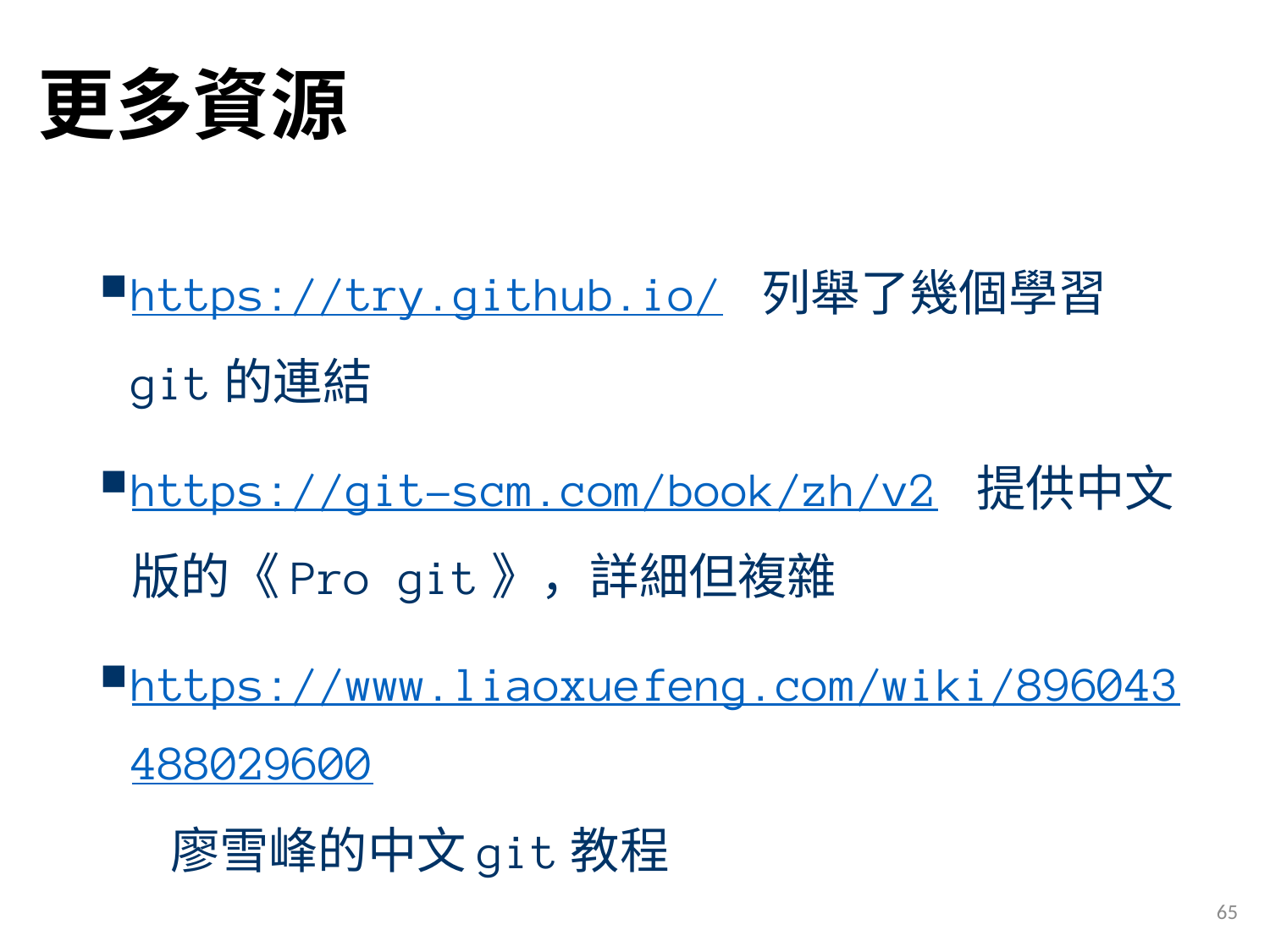

# 更多資源
https://try.github.io/ 列舉了幾個學習git的連結
https://git-scm.com/book/zh/v2 提供中文版的《Pro git》，詳細但複雜
https://www.liaoxuefeng.com/wiki/896043488029600 廖雪峰的中文git教程
65